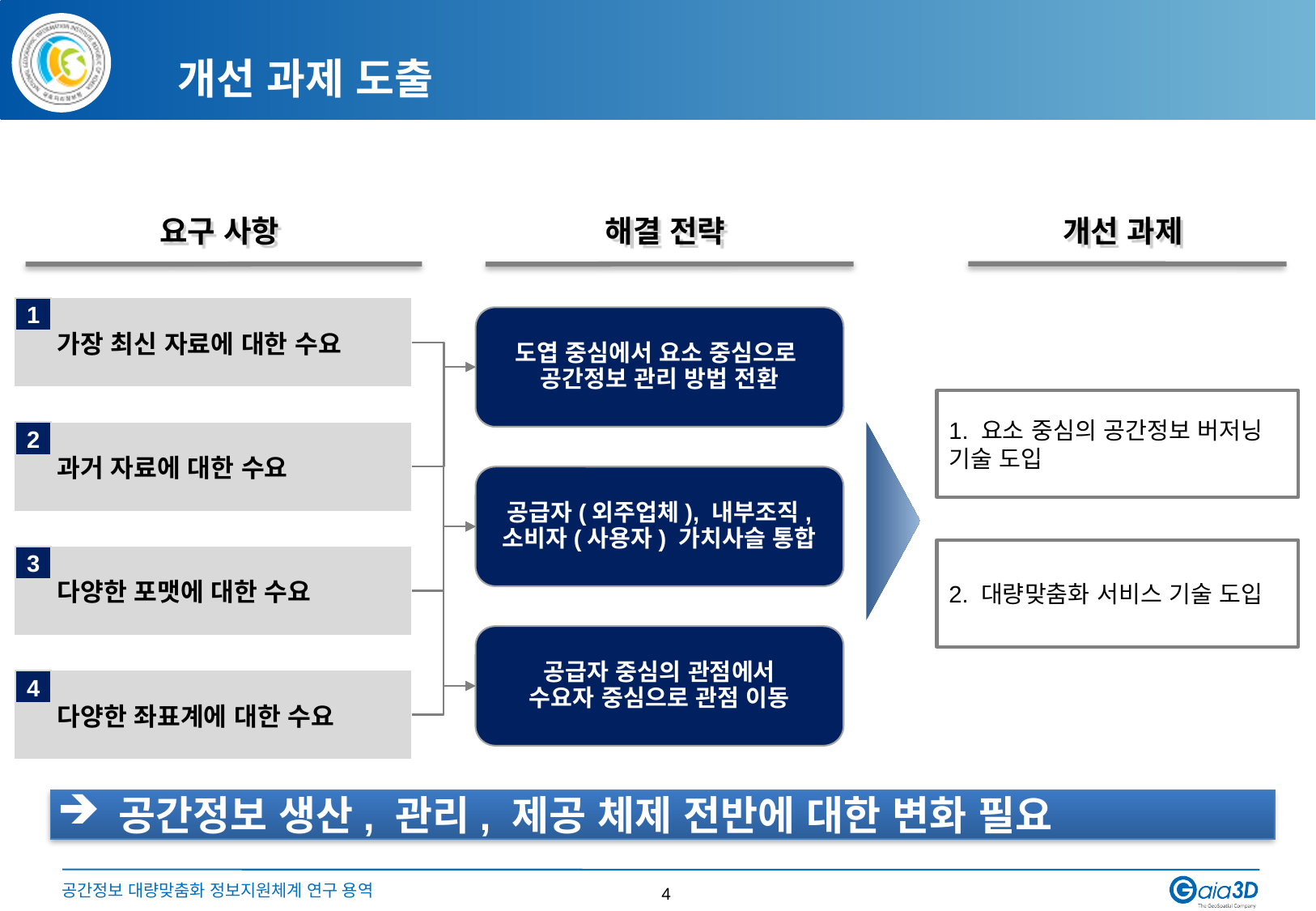

# 개선 과제 도출
요구 사항
해결 전략
개선 과제

 가장 최신 자료에 대한 수요
1
도엽 중심에서 요소 중심으로
공간정보 관리 방법 전환
1. 요소 중심의 공간정보 버저닝 기술 도입

 과거 자료에 대한 수요
2
공급자(외주업체), 내부조직,
소비자(사용자) 가치사슬 통합

2. 대량맞춤화 서비스 기술 도입

 다양한 포맷에 대한 수요
3
공급자 중심의 관점에서
수요자 중심으로 관점 이동

 다양한 좌표계에 대한 수요
4
 공간정보 생산, 관리, 제공 체제 전반에 대한 변화 필요